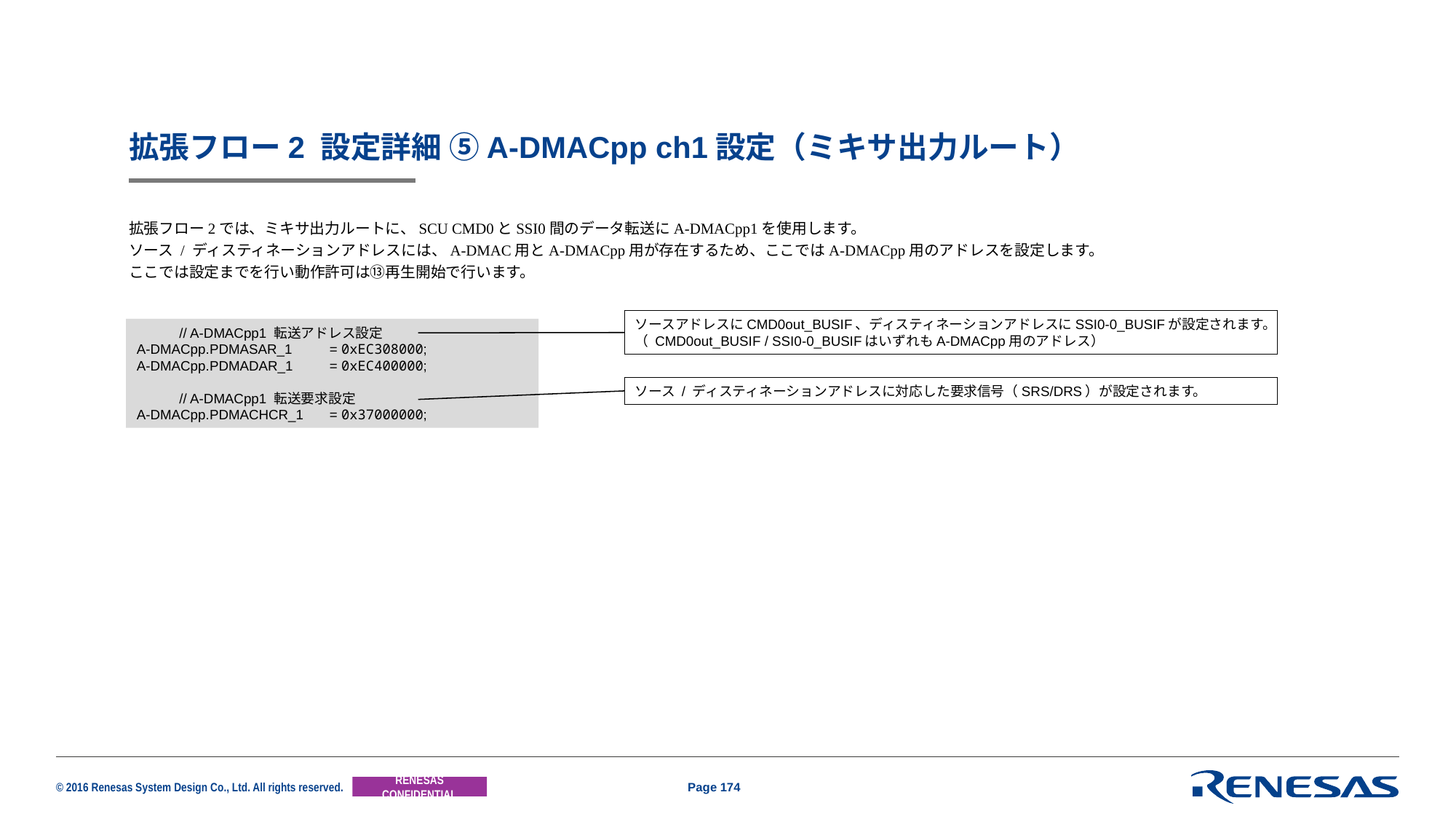

# 拡張フロー2 設定詳細 ⑤A-DMACpp ch1設定（ミキサ出力ルート）
拡張フロー2では、ミキサ出力ルートに、SCU CMD0とSSI0間のデータ転送にA-DMACpp1を使用します。
ソース / ディスティネーションアドレスには、A-DMAC用とA-DMACpp用が存在するため、ここではA-DMACpp用のアドレスを設定します。
ここでは設定までを行い動作許可は⑬再生開始で行います。
ソースアドレスにCMD0out_BUSIF、ディスティネーションアドレスにSSI0-0_BUSIFが設定されます。
（ CMD0out_BUSIF / SSI0-0_BUSIFはいずれもA-DMACpp用のアドレス）
	// A-DMACpp1 転送アドレス設定
A-DMACpp.PDMASAR_1 	= 0xEC308000;
A-DMACpp.PDMADAR_1	= 0xEC400000;
	// A-DMACpp1 転送要求設定
A-DMACpp.PDMACHCR_1	= 0x37000000;
ソース / ディスティネーションアドレスに対応した要求信号（SRS/DRS）が設定されます。
Page 174